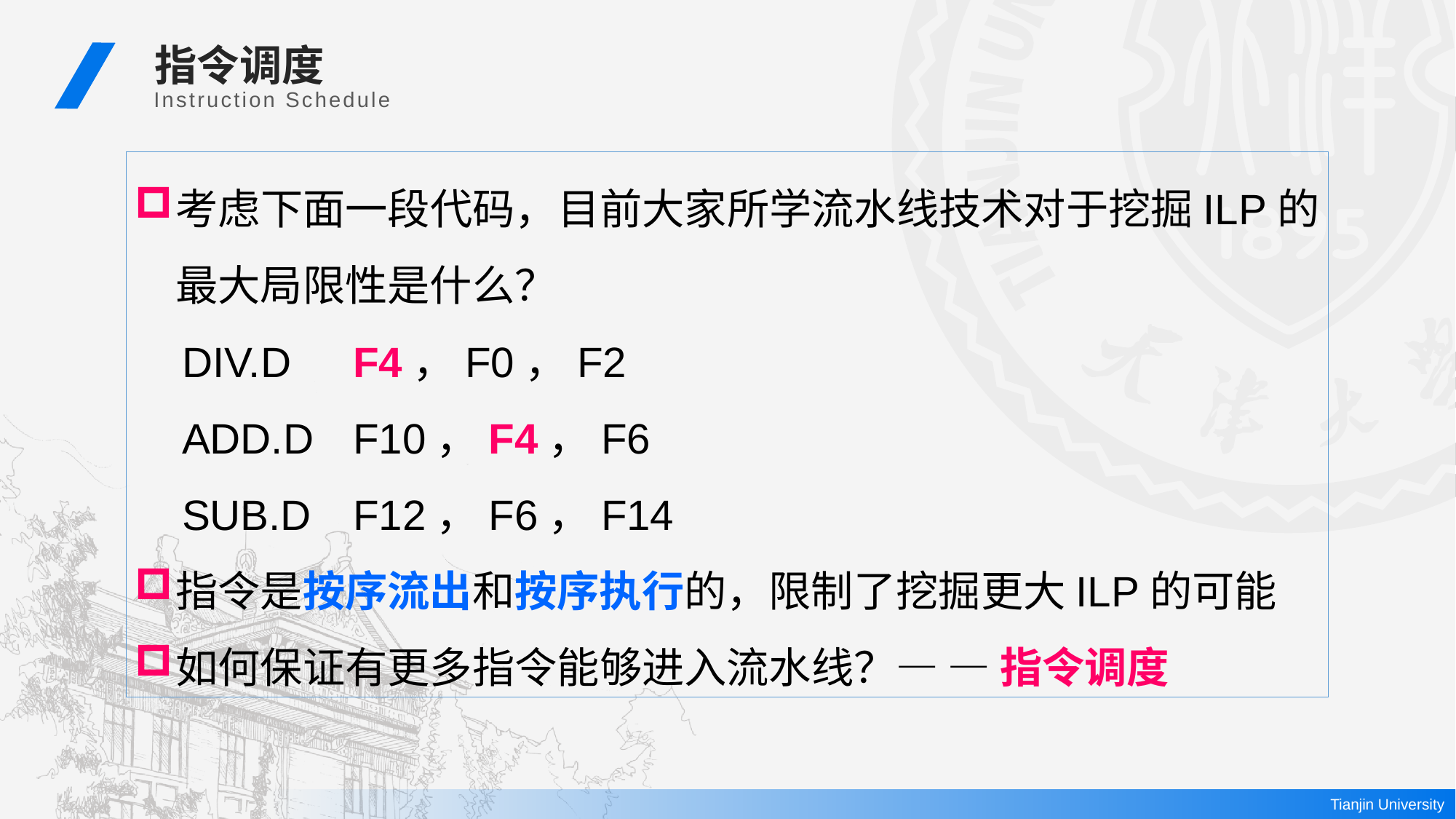

指令调度
   Instruction Schedule
考虑下面一段代码，目前大家所学流水线技术对于挖掘ILP的最大局限性是什么？
    DIV.D	F4，F0，F2
    ADD.D	F10，F4，F6
    SUB.D	F12，F6，F14
指令是按序流出和按序执行的，限制了挖掘更大ILP的可能
如何保证有更多指令能够进入流水线？— — 指令调度